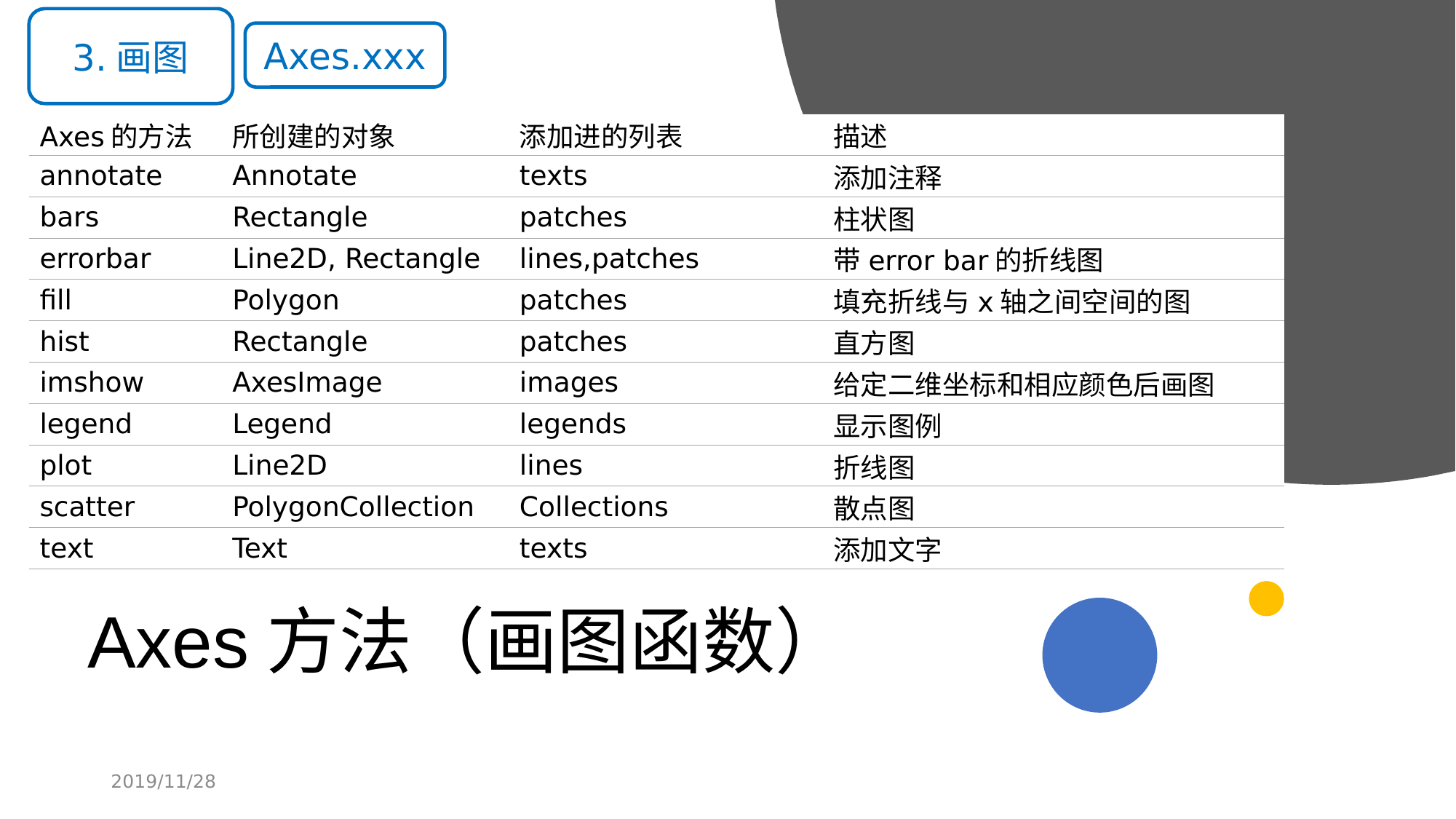

3.画图
Axes.xxx
| Axes的方法 | 所创建的对象 | 添加进的列表 | 描述 |
| --- | --- | --- | --- |
| annotate | Annotate | texts | 添加注释 |
| bars | Rectangle | patches | 柱状图 |
| errorbar | Line2D, Rectangle | lines,patches | 带error bar的折线图 |
| fill | Polygon | patches | 填充折线与x轴之间空间的图 |
| hist | Rectangle | patches | 直方图 |
| imshow | AxesImage | images | 给定二维坐标和相应颜色后画图 |
| legend | Legend | legends | 显示图例 |
| plot | Line2D | lines | 折线图 |
| scatter | PolygonCollection | Collections | 散点图 |
| text | Text | texts | 添加文字 |
# Axes方法（画图函数）

2019/11/28